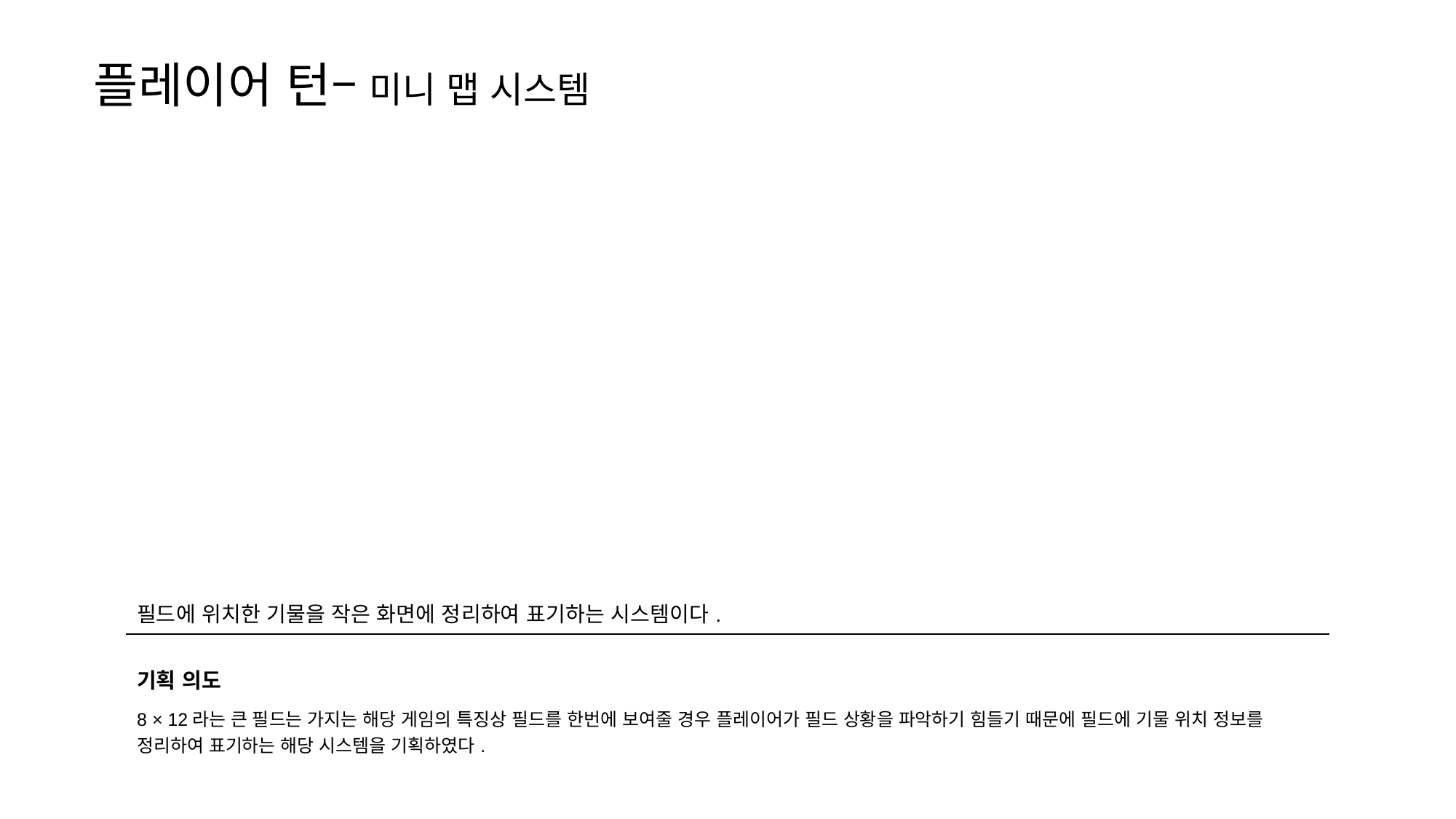

플레이어 턴– 미니 맵 시스템
| 필드에 위치한 기물을 작은 화면에 정리하여 표기하는 시스템이다. |
| --- |
| 기획 의도 |
| 8 × 12라는 큰 필드는 가지는 해당 게임의 특징상 필드를 한번에 보여줄 경우 플레이어가 필드 상황을 파악하기 힘들기 때문에 필드에 기물 위치 정보를 정리하여 표기하는 해당 시스템을 기획하였다. |